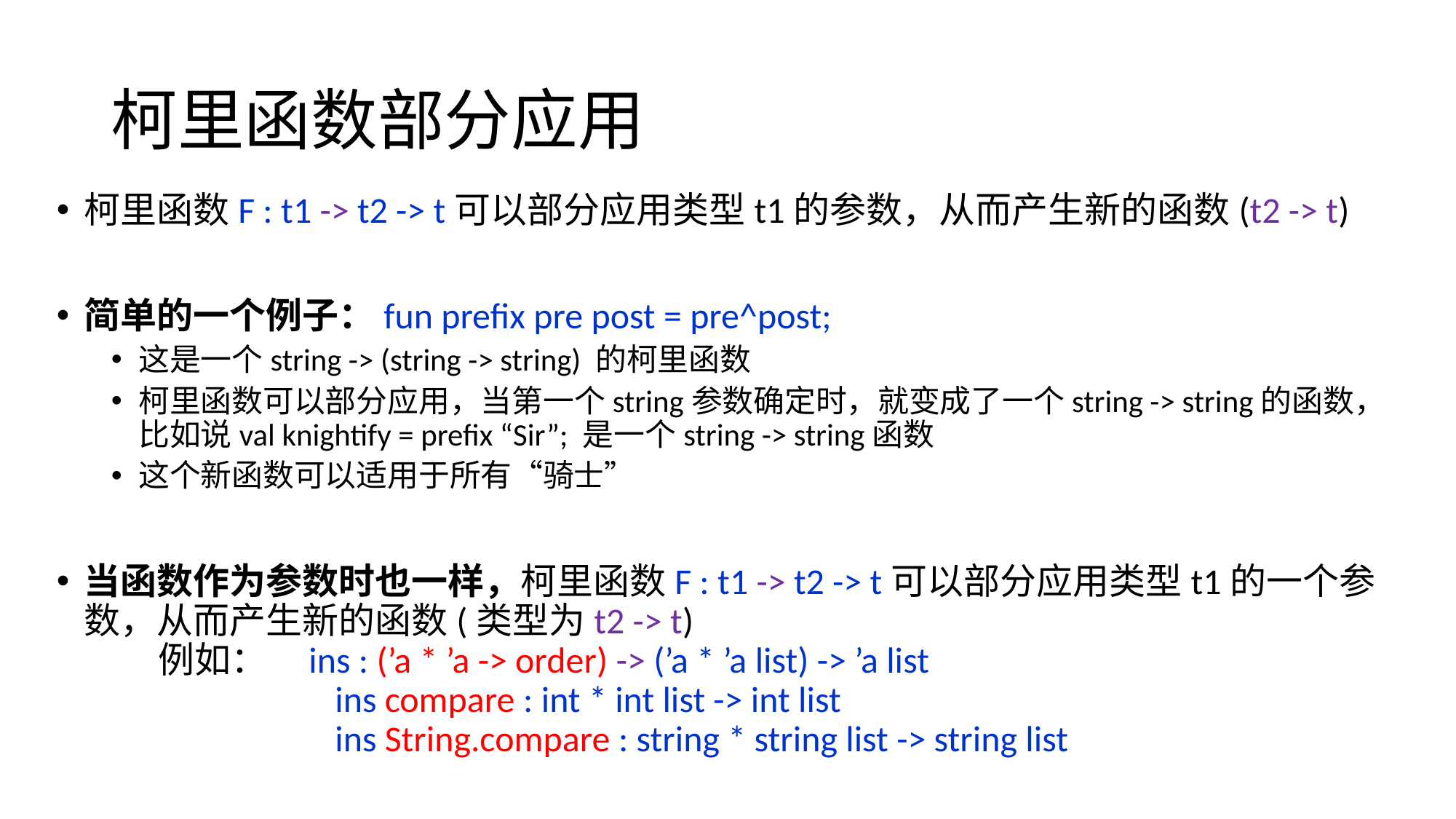

# 柯里函数部分应用
柯里函数F : t1 -> t2 -> t可以部分应用类型t1的参数，从而产生新的函数(t2 -> t)
简单的一个例子：fun prefix pre post = pre^post;
这是一个string -> (string -> string) 的柯里函数
柯里函数可以部分应用，当第一个string参数确定时，就变成了一个string -> string的函数，比如说val knightify = prefix “Sir”; 是一个string -> string函数
这个新函数可以适用于所有“骑士”

当函数作为参数时也一样，柯里函数F : t1 -> t2 -> t可以部分应用类型t1的一个参数，从而产生新的函数(类型为t2 -> t)
        例如：    ins : (’a * ’a -> order) -> (’a * ’a list) -> ’a list
		    ins compare : int * int list -> int list
		    ins String.compare : string * string list -> string list